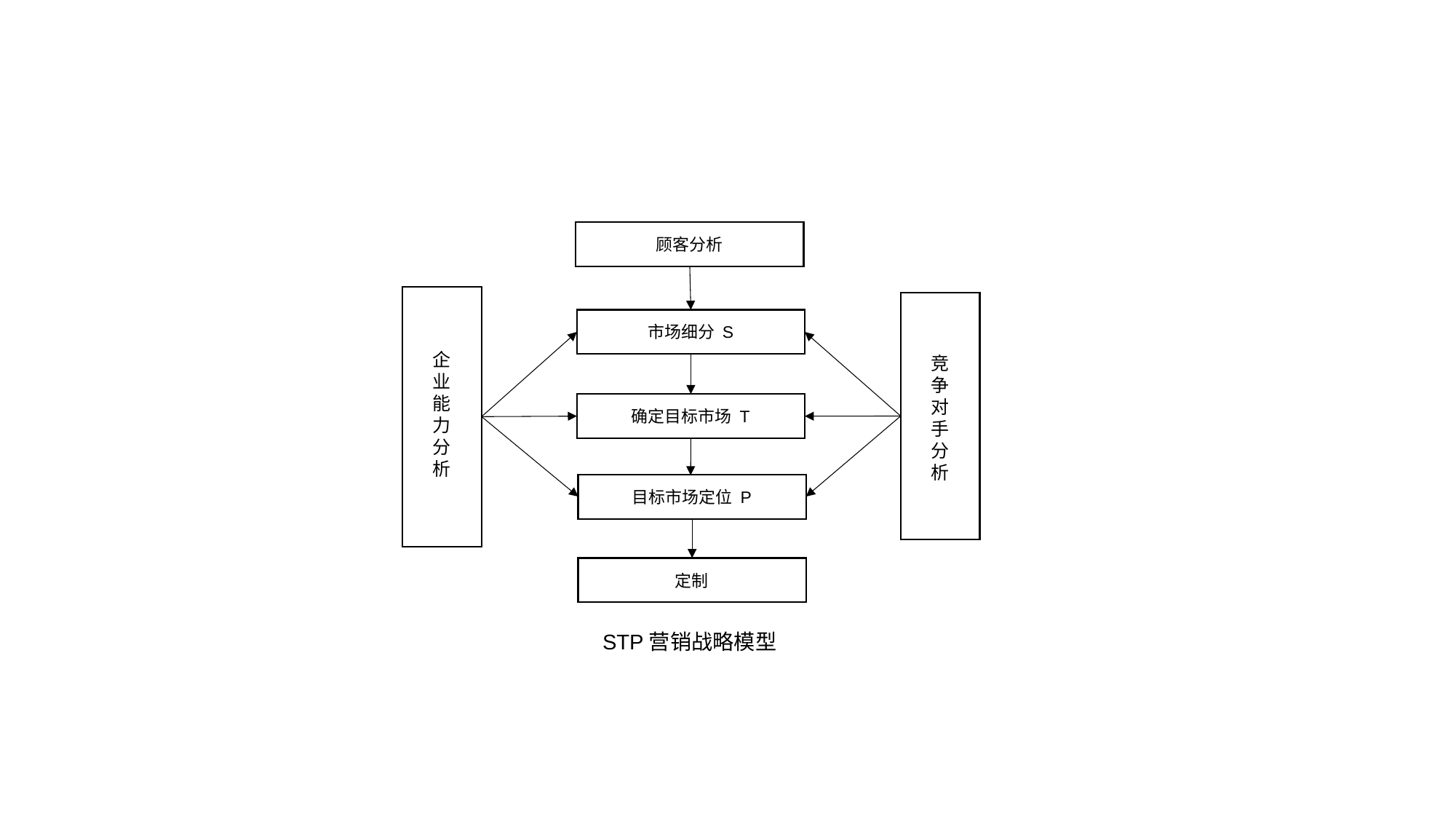

顾客分析

企业能力分析

竞争对手分析

市场细分 S

确定目标市场 T

目标市场定位 P

定制
STP营销战略模型